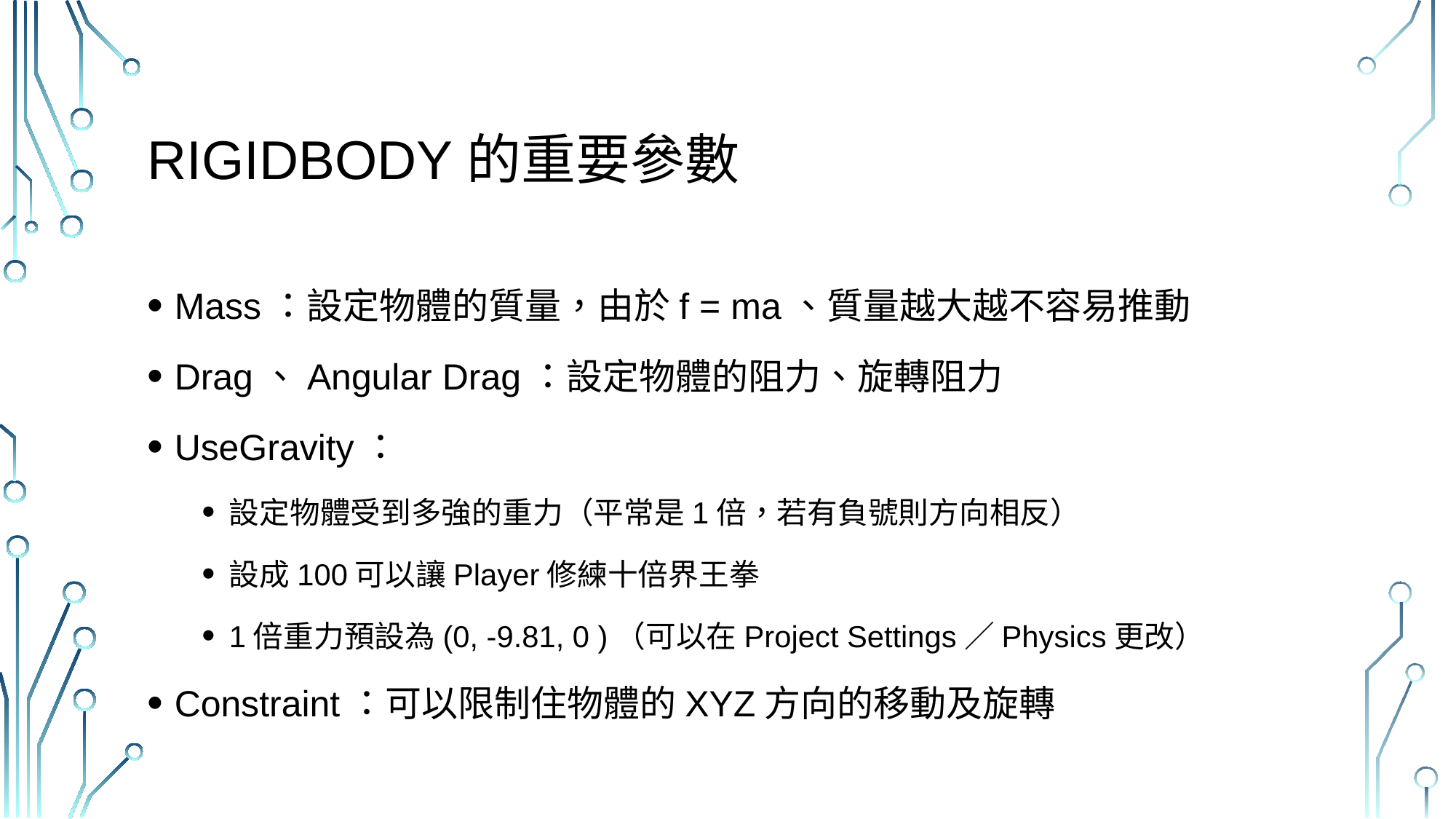

# Rigidbody的重要參數
Mass：設定物體的質量，由於f = ma、質量越大越不容易推動
Drag、Angular Drag：設定物體的阻力、旋轉阻力
UseGravity：
設定物體受到多強的重力（平常是1倍，若有負號則方向相反）
設成100可以讓Player修練十倍界王拳
1倍重力預設為(0, -9.81, 0 )（可以在Project Settings／Physics更改）
Constraint：可以限制住物體的XYZ方向的移動及旋轉